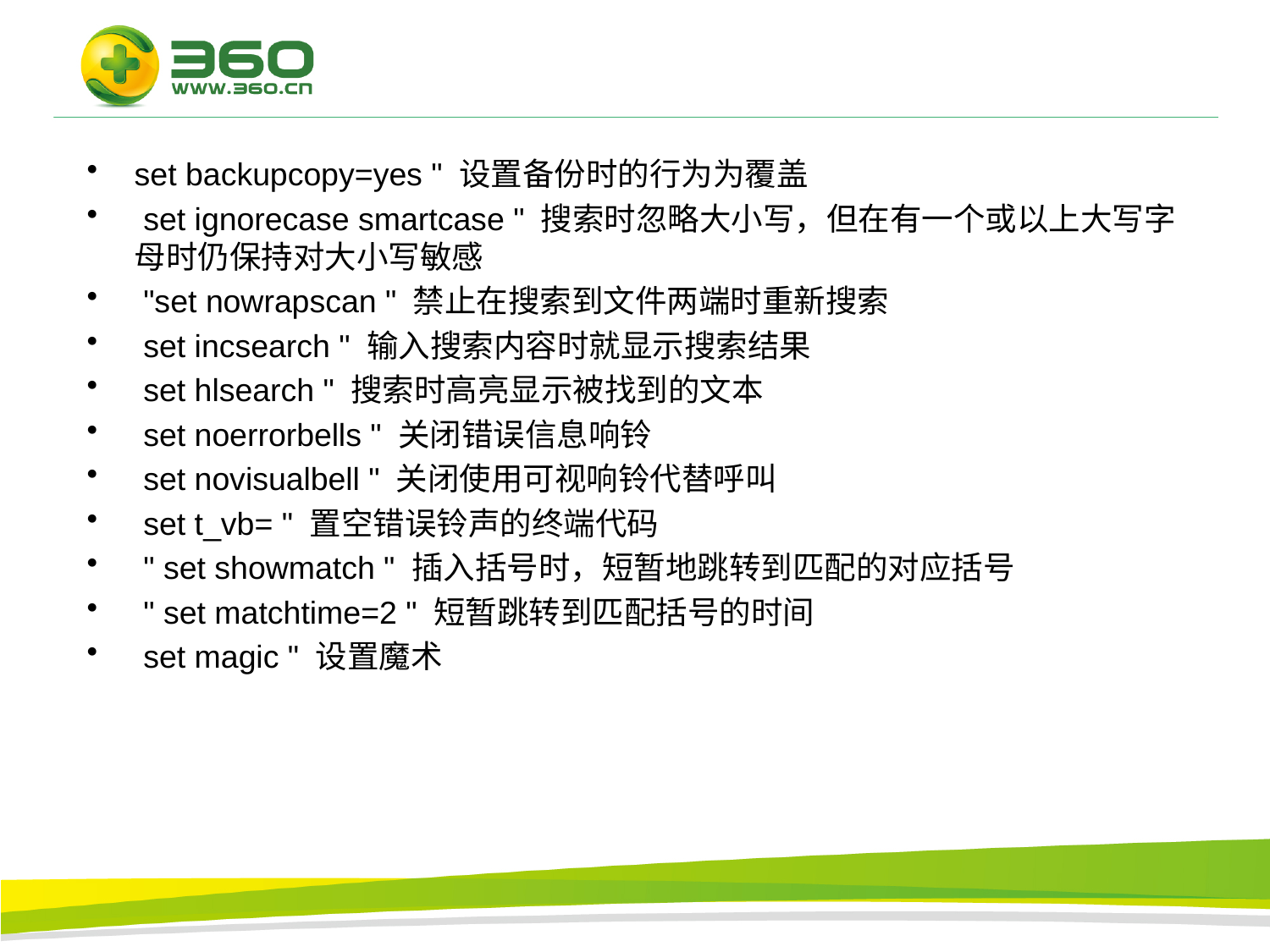

#
set backupcopy=yes " 设置备份时的行为为覆盖
 set ignorecase smartcase " 搜索时忽略大小写，但在有一个或以上大写字母时仍保持对大小写敏感
 "set nowrapscan " 禁止在搜索到文件两端时重新搜索
 set incsearch " 输入搜索内容时就显示搜索结果
 set hlsearch " 搜索时高亮显示被找到的文本
 set noerrorbells " 关闭错误信息响铃
 set novisualbell " 关闭使用可视响铃代替呼叫
 set t_vb= " 置空错误铃声的终端代码
 " set showmatch " 插入括号时，短暂地跳转到匹配的对应括号
 " set matchtime=2 " 短暂跳转到匹配括号的时间
 set magic " 设置魔术